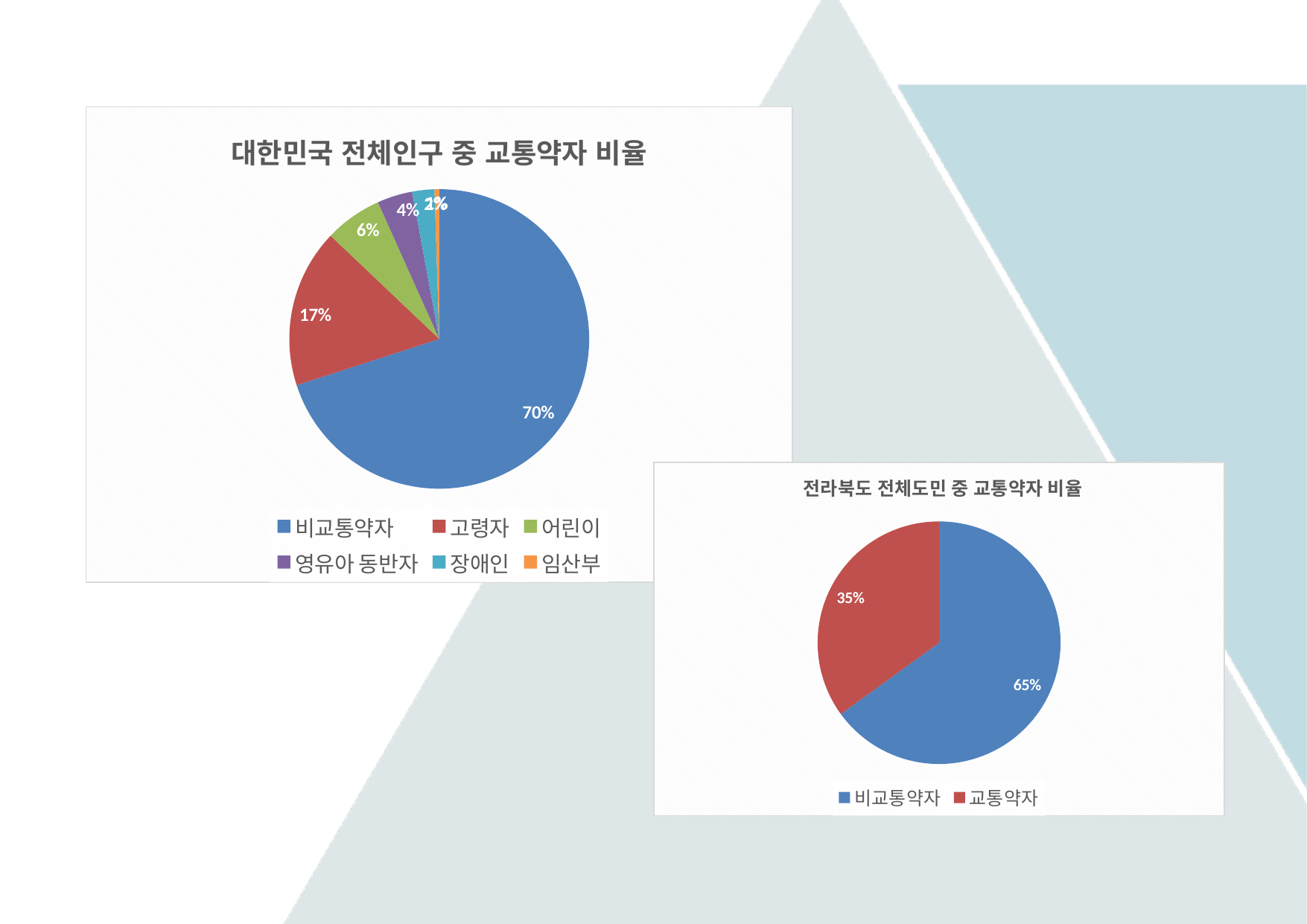

### Chart: 대한민국 전체인구 중 교통약자 비율

| Category | 교통약자 비율 |
|---|---|
| 비교통약자 | 70.0 |
| 고령자 | 17.1 |
| 어린이 | 6.2 |
| 영유아 동반자 | 3.8 |
| 장애인 | 2.4 |
| 임산부 | 0.5 |

### Chart: 전라북도 전체도민 중 교통약자 비율

| Category | 교통약자 비율 |
|---|---|
| 비교통약자 | 65.0 |
| 교통약자 | 35.0 |